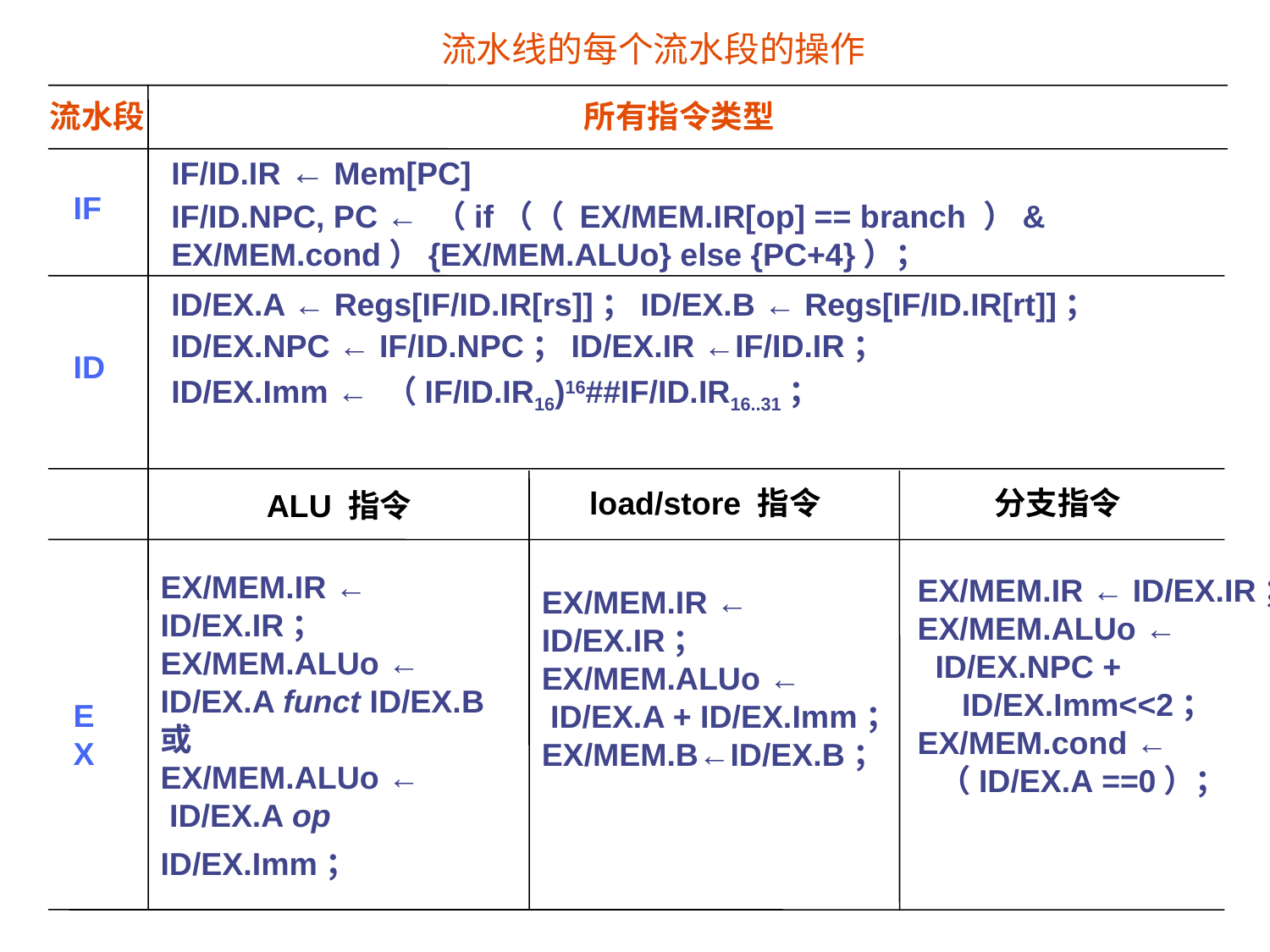

流水线的每个流水段的操作

流水段
所有指令类型

IF/ID.IR ← Mem[PC]
IF
IF/ID.NPC, PC ← （if（（ EX/MEM.IR[op] == branch ）& EX/MEM.cond）{EX/MEM.ALUo} else {PC+4}）；

ID/EX.A ← Regs[IF/ID.IR[rs]]；ID/EX.B ← Regs[IF/ID.IR[rt]]；
ID/EX.NPC ← IF/ID.NPC；ID/EX.IR ←IF/ID.IR；
ID
ID/EX.Imm ← （IF/ID.IR16)16##IF/ID.IR16..31；

load/store 指令
分支指令
ALU 指令

EX/MEM.IR ← ID/EX.IR；
EX/MEM.ALUo ←
ID/EX.A funct ID/EX.B
或
EX/MEM.ALUo ←
 ID/EX.A op ID/EX.Imm；
EX/MEM.IR ← ID/EX.IR；
EX/MEM.ALUo ←
  ID/EX.NPC +
     ID/EX.Imm<<2；
EX/MEM.cond ←
  （ID/EX.A ==0）；
EX/MEM.IR ← ID/EX.IR；
EX/MEM.ALUo ←
 ID/EX.A + ID/EX.Imm；
EX/MEM.B←ID/EX.B；
EX